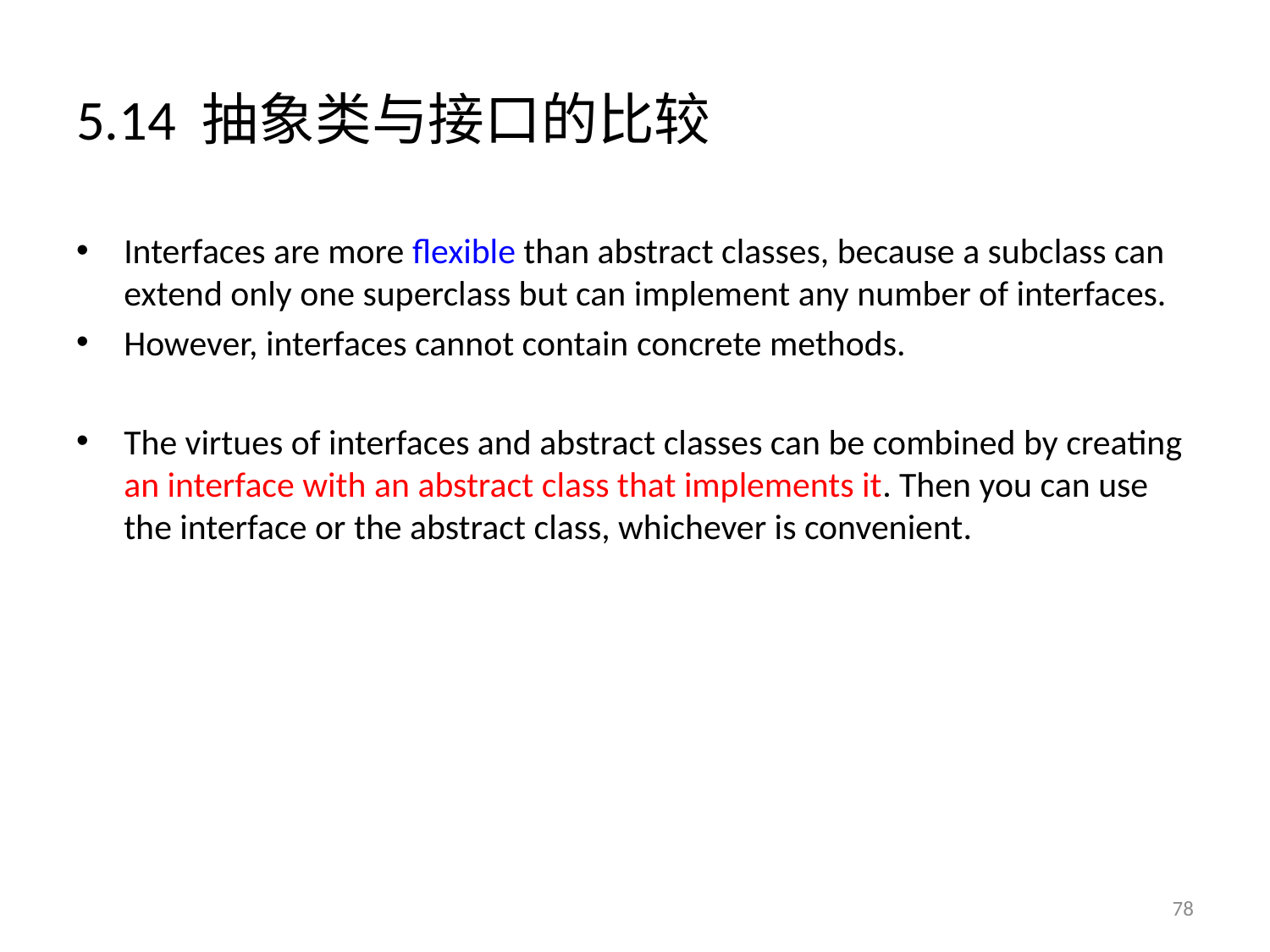

# 5.14 抽象类与接口的比较
Interfaces are more flexible than abstract classes, because a subclass can extend only one superclass but can implement any number of interfaces.
However, interfaces cannot contain concrete methods.

The virtues of interfaces and abstract classes can be combined by creating an interface with an abstract class that implements it. Then you can use the interface or the abstract class, whichever is convenient.

78